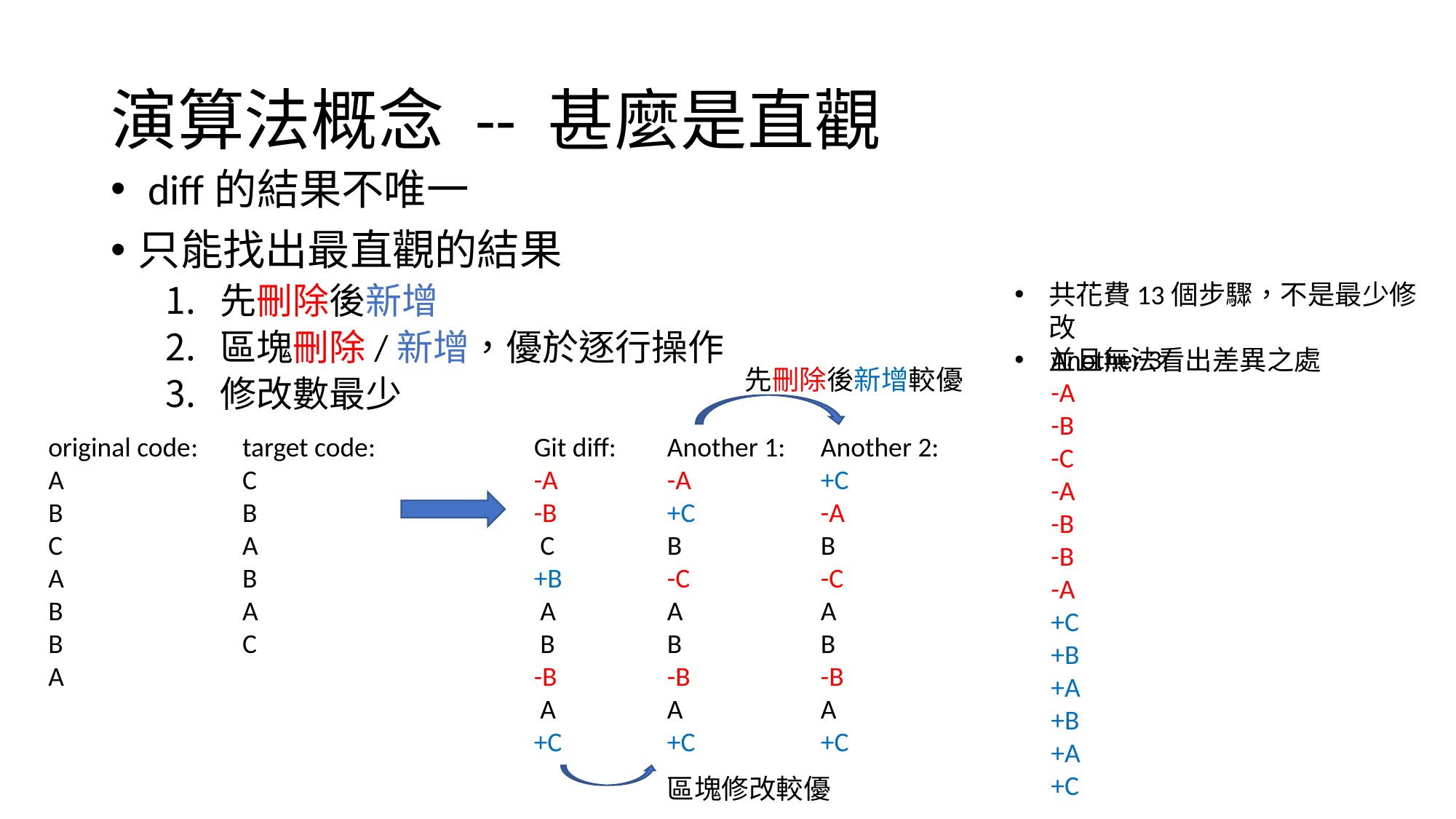

# 演算法概念 -- 甚麼是直觀
 diff的結果不唯一
只能找出最直觀的結果
先刪除後新增
區塊刪除/新增，優於逐行操作
修改數最少
共花費13個步驟，不是最少修改
並且無法看出差異之處
Another 3:
-A
-B
-C
-A
-B
-B
-A
+C
+B
+A
+B
+A
+C
先刪除後新增較優

original code:
A
B
C
A
B
B
A
target code:
C
B
A
B
A
C
Git diff:
-A
-B
 C
+B
 A
 B
-B
 A
+C
Another 1:
-A
+C
B
-C
A
B
-B
A
+C
Another 2:
+C
-A
B
-C
A
B
-B
A
+C

區塊修改較優